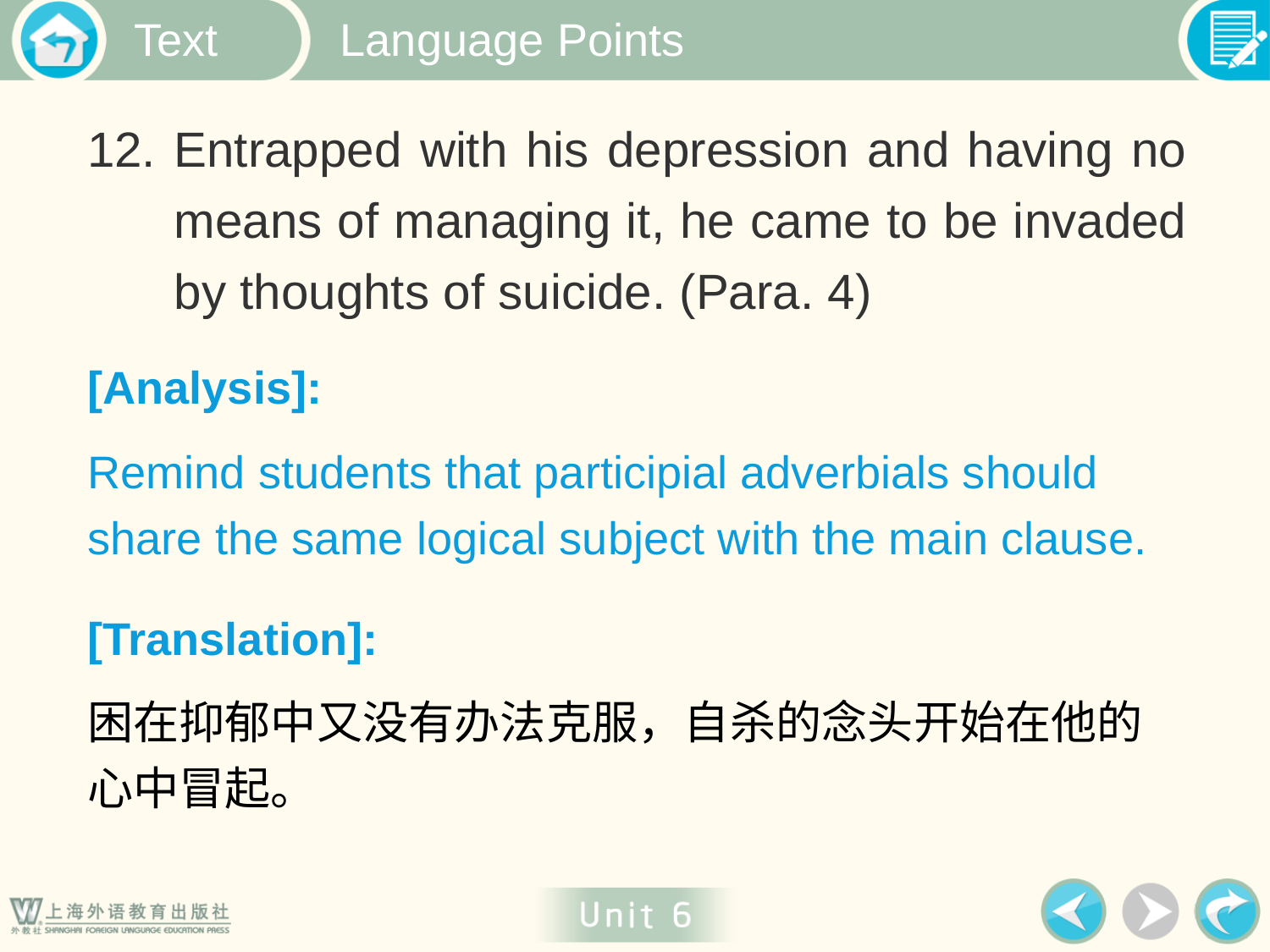

Language Points
12. Entrapped with his depression and having no means of managing it, he came to be invaded by thoughts of suicide. (Para. 4)

[Analysis]:
Remind students that participial adverbials should share the same logical subject with the main clause.
[Translation]:
困在抑郁中又没有办法克服，自杀的念头开始在他的心中冒起。